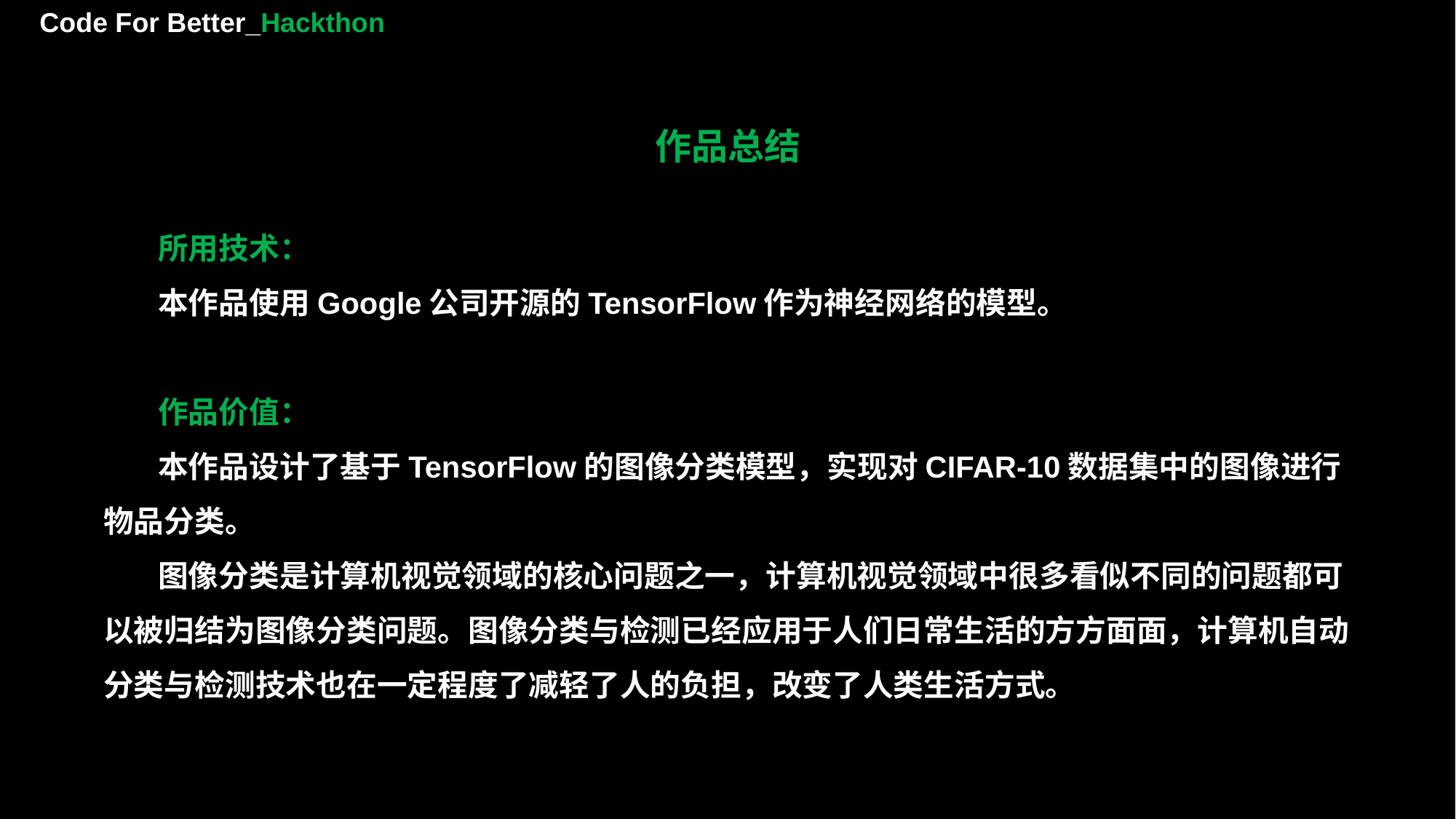

Code For Better_Hackthon
作品总结

所用技术：
本作品使用Google公司开源的TensorFlow作为神经网络的模型。

作品价值：
本作品设计了基于TensorFlow的图像分类模型，实现对CIFAR-10数据集中的图像进行物品分类。
图像分类是计算机视觉领域的核心问题之一，计算机视觉领域中很多看似不同的问题都可以被归结为图像分类问题。图像分类与检测已经应用于人们日常生活的方方面面，计算机自动分类与检测技术也在一定程度了减轻了人的负担，改变了人类生活方式。